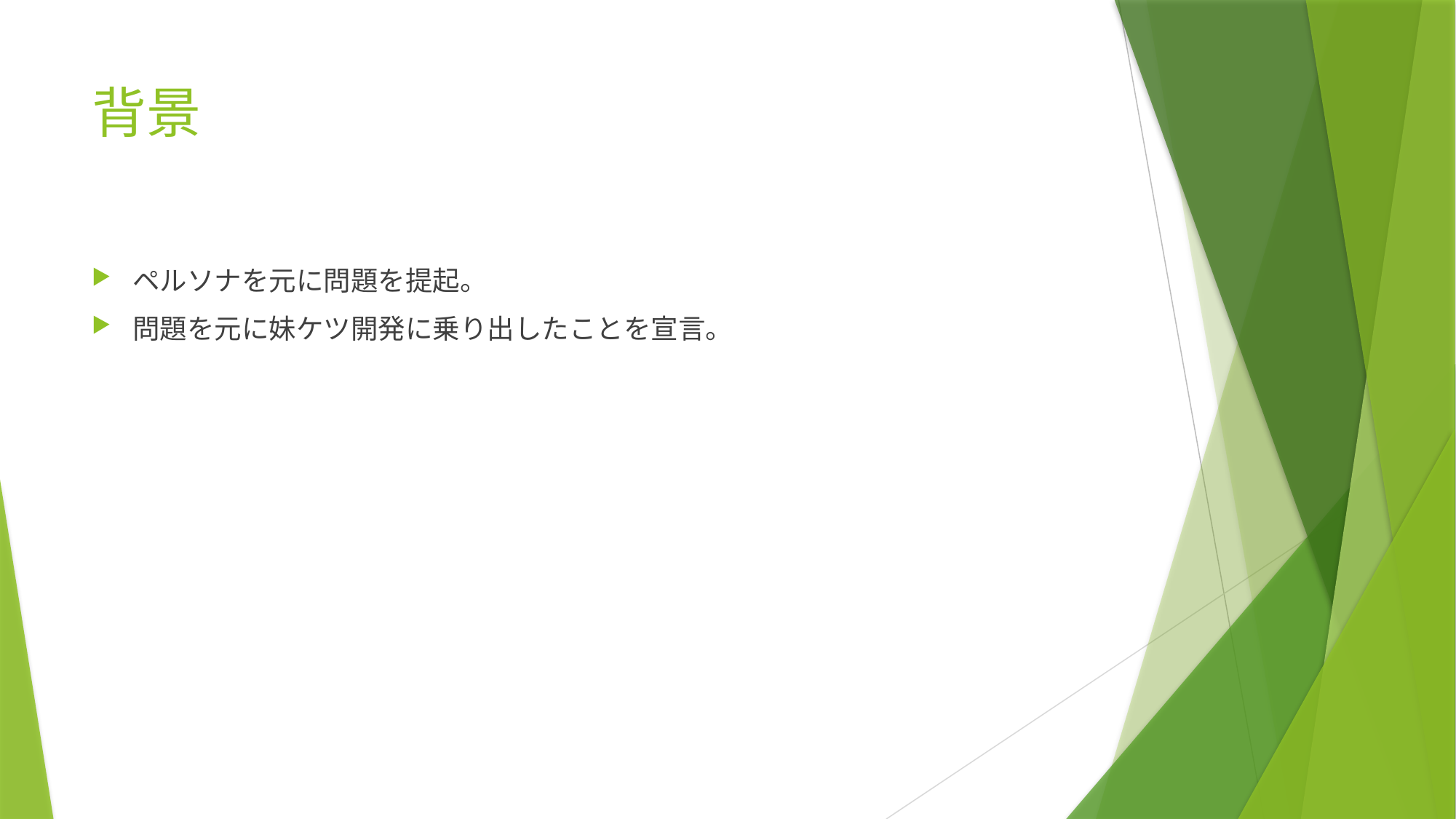

# 背景
ペルソナを元に問題を提起。
問題を元に妹ケツ開発に乗り出したことを宣言。